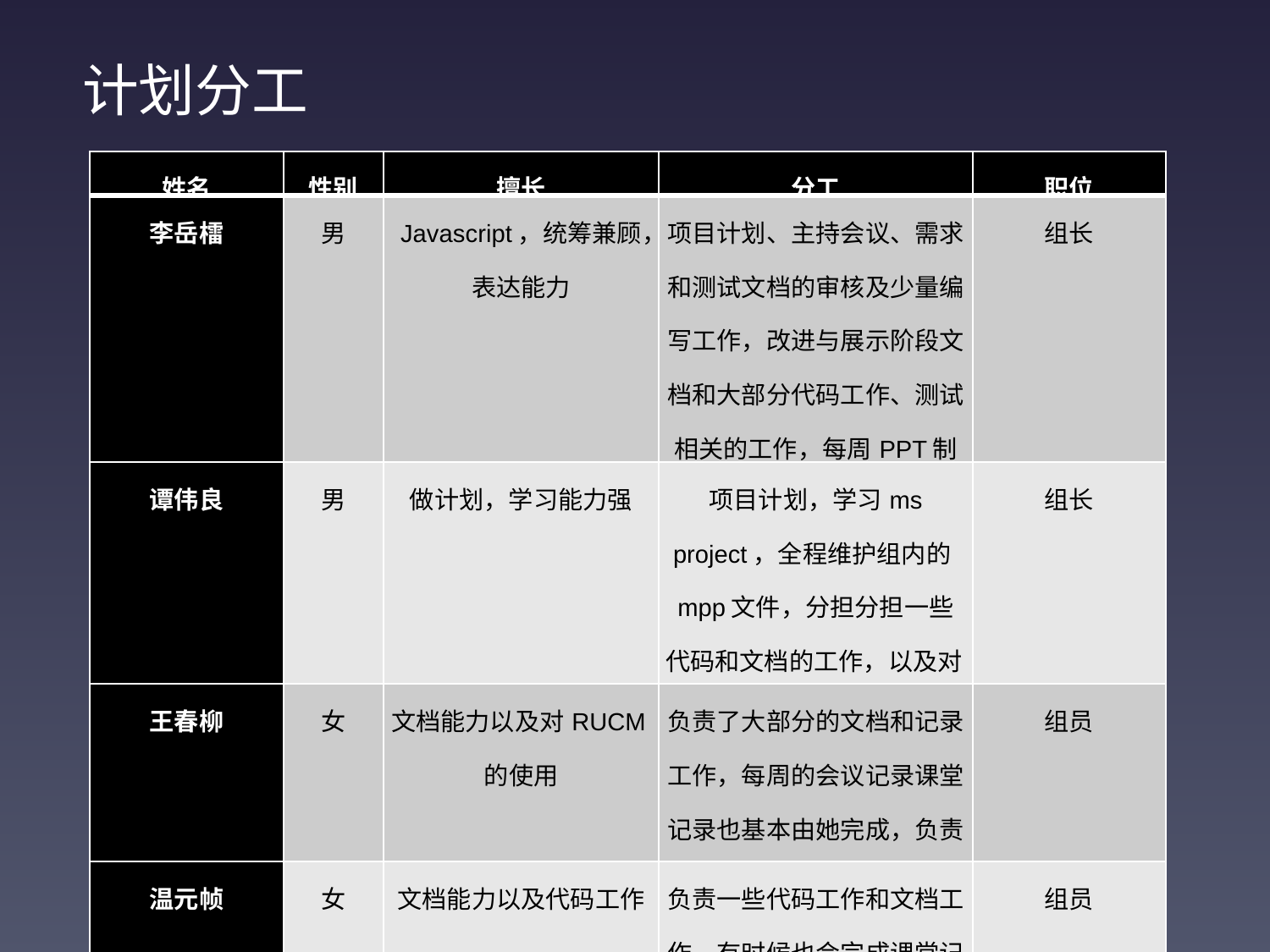

计划分工
| 姓名 | 性别 | 擅长 | 分工 | 职位 |
| --- | --- | --- | --- | --- |
| 李岳檑 | 男 | Javascript，统筹兼顾，表达能力 | 项目计划、主持会议、需求和测试文档的审核及少量编写工作，改进与展示阶段文档和大部分代码工作、测试相关的工作，每周PPT制作，上台主讲 | 组长 |
| 谭伟良 | 男 | 做计划，学习能力强 | 项目计划，学习ms project，全程维护组内的mpp文件，分担分担一些代码和文档的工作，以及对C组的测试 | 组长 |
| 王春柳 | 女 | 文档能力以及对RUCM的使用 | 负责了大部分的文档和记录工作，每周的会议记录课堂记录也基本由她完成，负责了测试 | 组员 |
| 温元帧 | 女 | 文档能力以及代码工作 | 负责一些代码工作和文档工作，有时候也会完成课堂记录和会议记录 | 组员 |